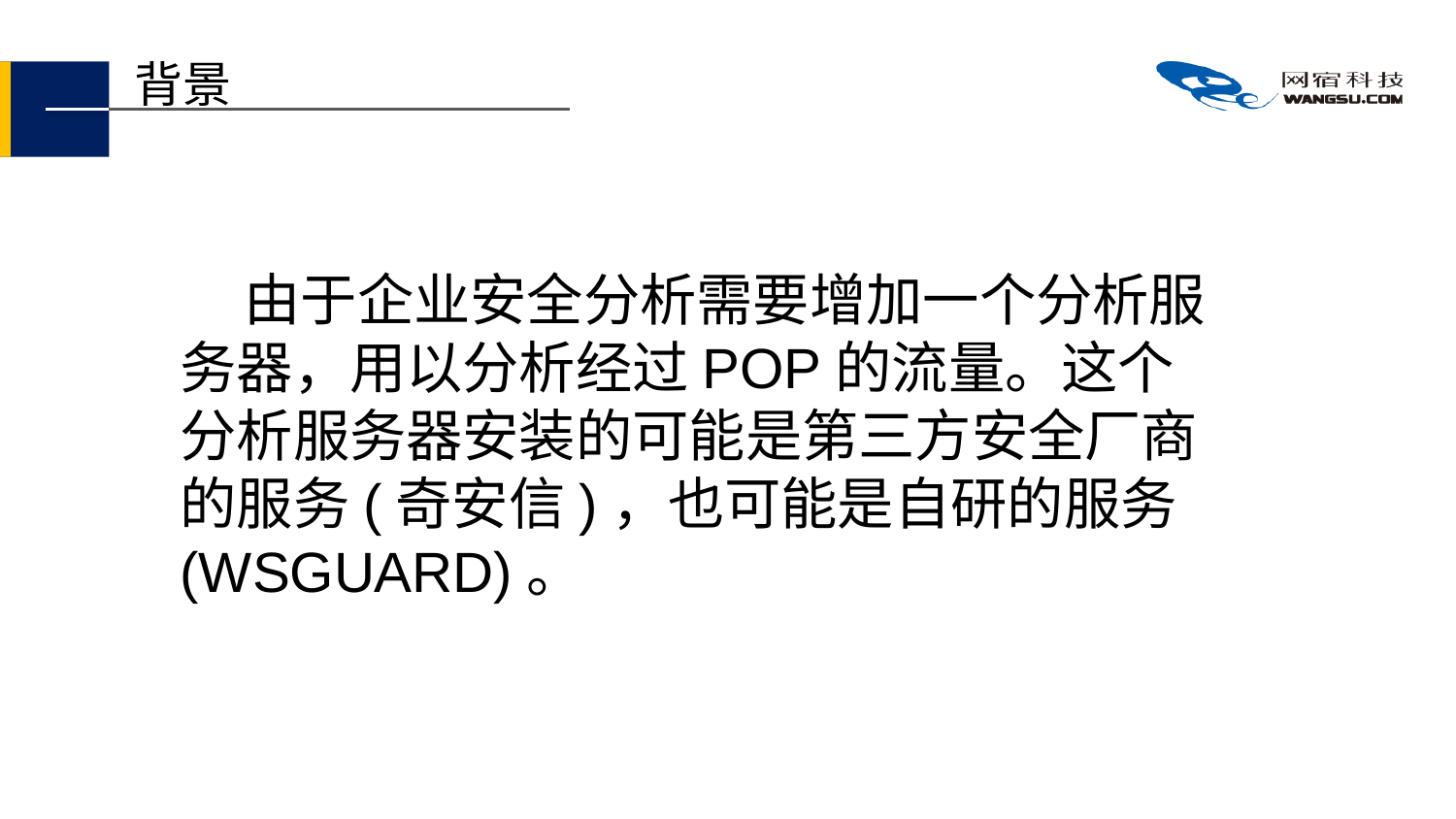

# 背景
    由于企业安全分析需要增加一个分析服务器，用以分析经过POP的流量。这个分析服务器安装的可能是第三方安全厂商的服务(奇安信)，也可能是自研的服务(WSGUARD)。